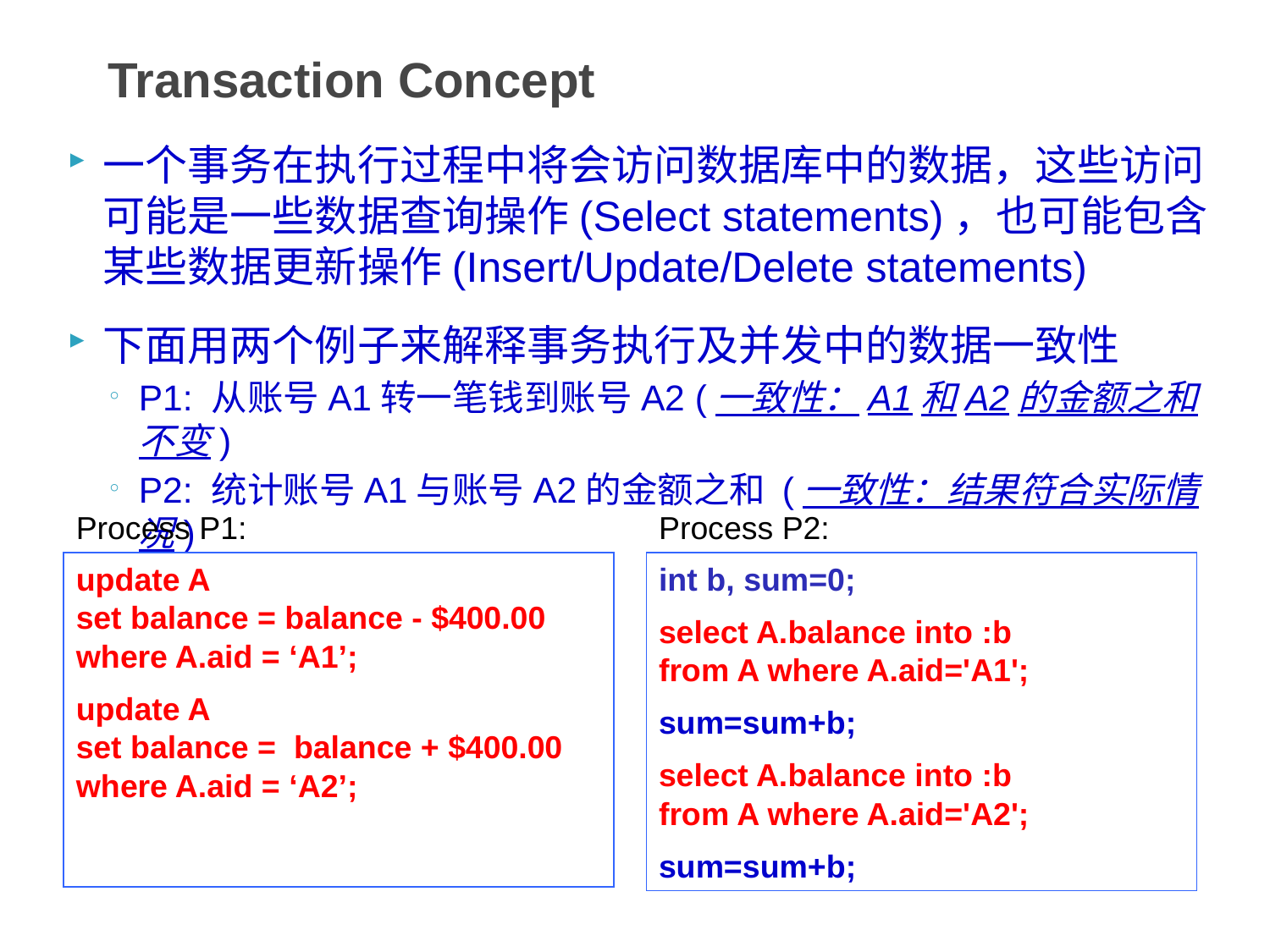

# Transaction Concept
一个事务在执行过程中将会访问数据库中的数据，这些访问可能是一些数据查询操作(Select statements)，也可能包含某些数据更新操作(Insert/Update/Delete statements)
下面用两个例子来解释事务执行及并发中的数据一致性
P1: 从账号A1转一笔钱到账号A2 (一致性：A1和A2的金额之和不变)
P2: 统计账号A1与账号A2的金额之和 (一致性：结果符合实际情况)
Process P1:
update A
set balance = balance - $400.00
where A.aid = ‘A1’;
update A
set balance =  balance + $400.00
where A.aid = ‘A2’;

Process P2:
int b, sum=0;
select A.balance into :b
from A where A.aid='A1';
sum=sum+b;
select A.balance into :b
from A where A.aid='A2';
sum=sum+b;